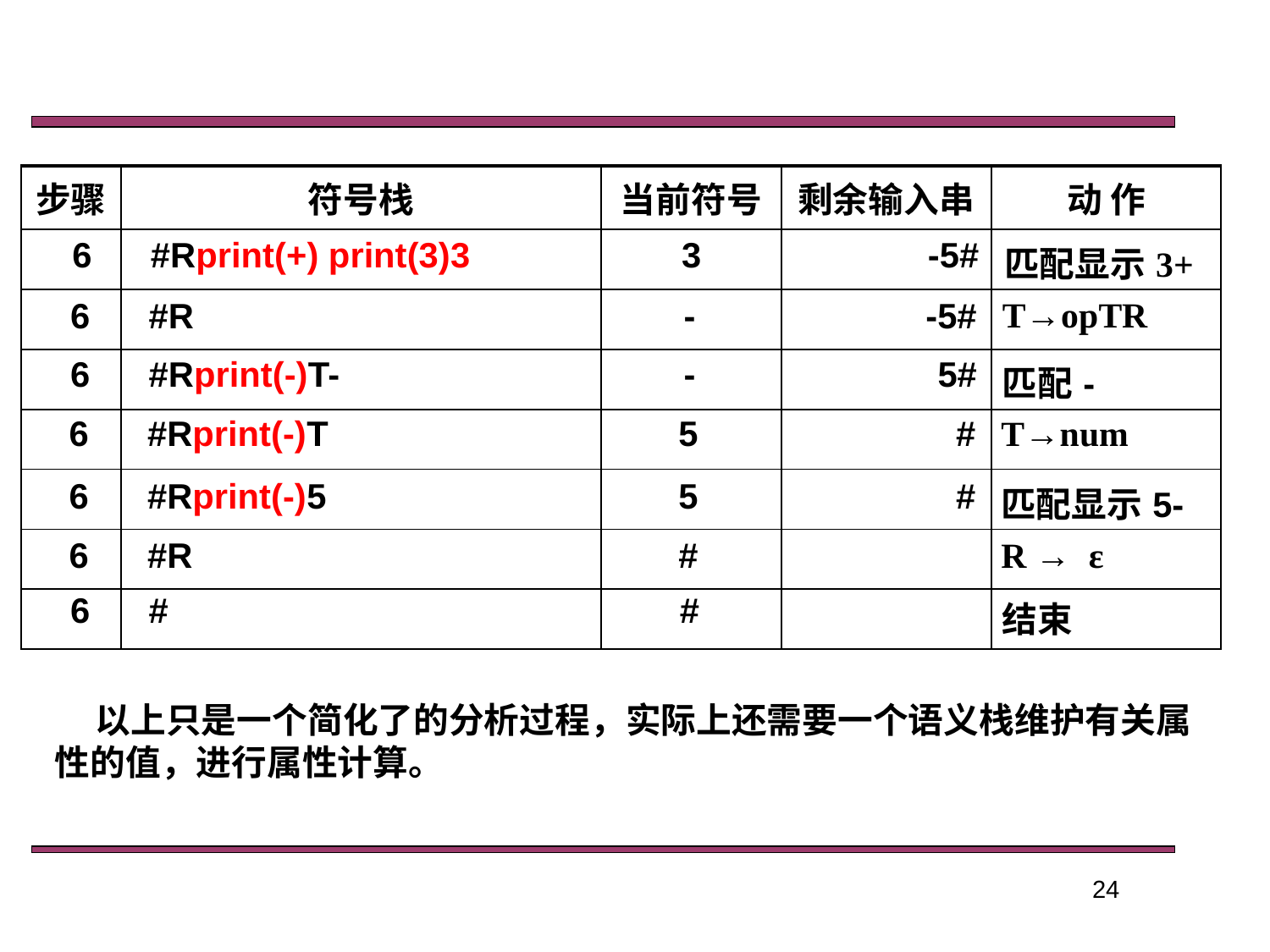

| 步骤 | 符号栈 | 当前符号 | 剩余输入串 | 动 作 |
| --- | --- | --- | --- | --- |
|  |  |  |  |  |
|  |  |  |  |  |
|  |  |  |  |  |
|  |  |  |  |  |
|  |  |  |  |  |
|  |  |  |  |  |
|  |  |  |  |  |
| 6 | #Rprint(+) print(3)3 | 3 | -5# | 匹配显示3+ |
| --- | --- | --- | --- | --- |
| 6 | #R | - | -5# | T→opTR |
| --- | --- | --- | --- | --- |
| 6 | #Rprint(-)T- | - | 5# | 匹配- |
| --- | --- | --- | --- | --- |
| 6 | #Rprint(-)T | 5 | # | T→num |
| --- | --- | --- | --- | --- |
| 6 | #Rprint(-)5 | 5 | # | 匹配显示5- |
| --- | --- | --- | --- | --- |
| 6 | #R | # |  | R → ε |
| --- | --- | --- | --- | --- |
| 6 | # | # |  | 结束 |
| --- | --- | --- | --- | --- |
    以上只是一个简化了的分析过程，实际上还需要一个语义栈维护有关属性的值，进行属性计算。
24